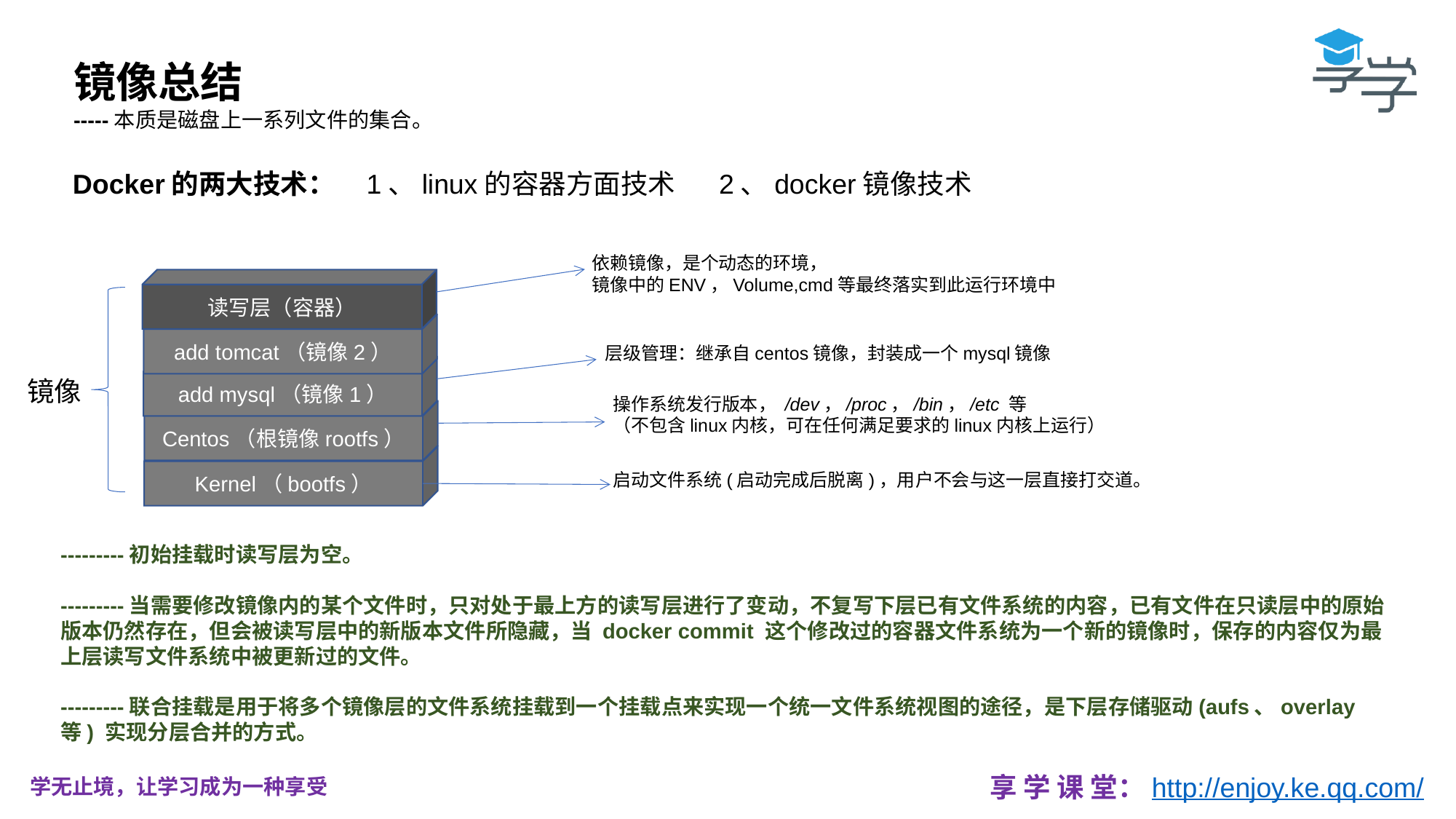

镜像总结
-----本质是磁盘上一系列文件的集合。
Docker的两大技术：    1、linux的容器方面技术      2、docker镜像技术
依赖镜像，是个动态的环境，
镜像中的ENV，Volume,cmd等最终落实到此运行环境中
读写层（容器）

add tomcat（镜像2）
层级管理：继承自centos镜像，封装成一个mysql镜像
add mysql（镜像1）
镜像
操作系统发行版本， /dev，/proc，/bin，/etc 等
（不包含linux内核，可在任何满足要求的linux内核上运行）
Centos（根镜像rootfs）
Kernel（bootfs）
启动文件系统(启动完成后脱离)，用户不会与这一层直接打交道。
---------初始挂载时读写层为空。

---------当需要修改镜像内的某个文件时，只对处于最上方的读写层进行了变动，不复写下层已有文件系统的内容，已有文件在只读层中的原始版本仍然存在，但会被读写层中的新版本文件所隐藏，当 docker commit 这个修改过的容器文件系统为一个新的镜像时，保存的内容仅为最上层读写文件系统中被更新过的文件。

---------联合挂载是用于将多个镜像层的文件系统挂载到一个挂载点来实现一个统一文件系统视图的途径，是下层存储驱动(aufs、overlay等) 实现分层合并的方式。